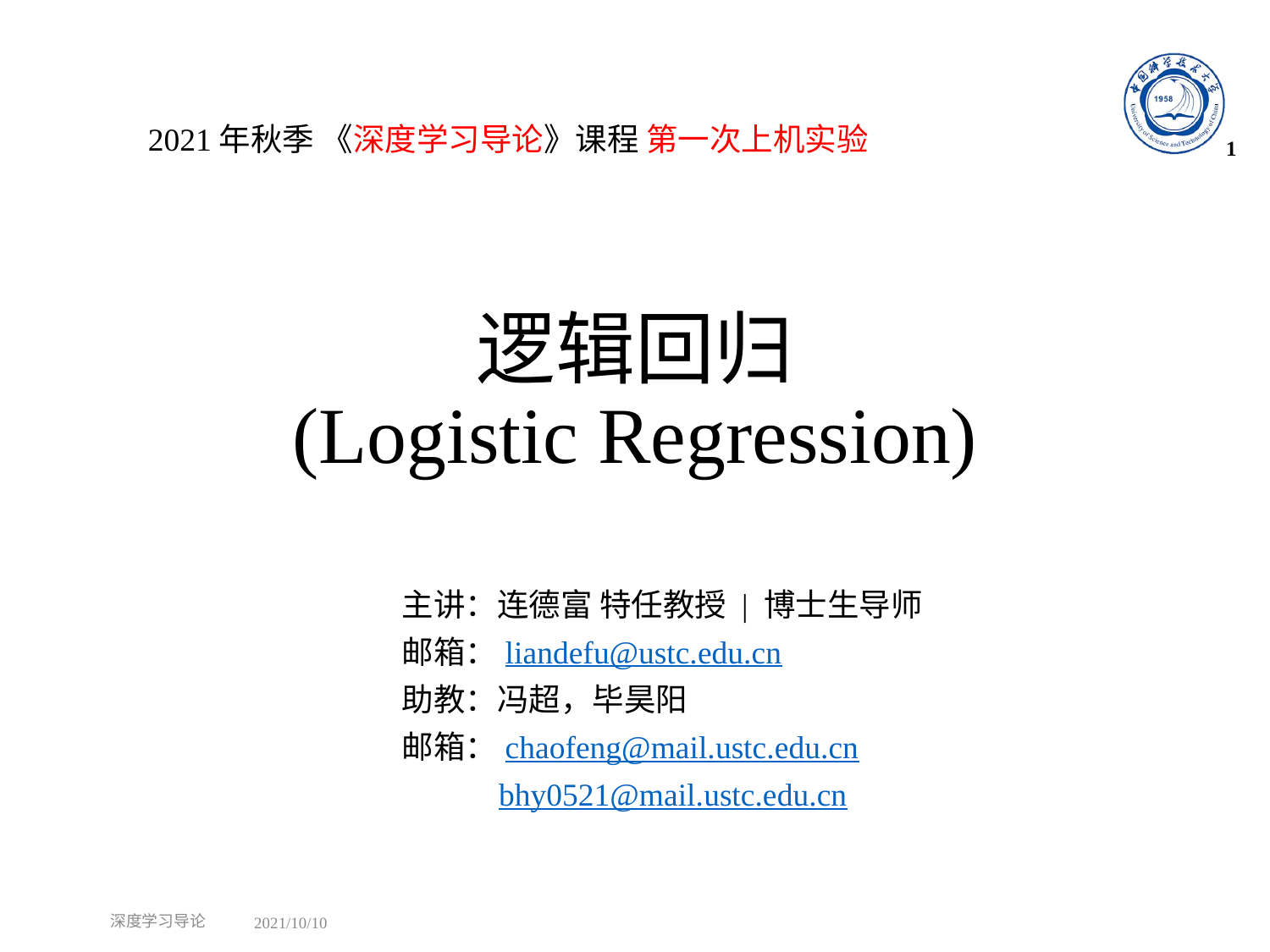

2021年秋季 《深度学习导论》课程 第一次上机实验
1
# 逻辑回归 (Logistic Regression)
主讲：连德富 特任教授 | 博士生导师
邮箱：liandefu@ustc.edu.cn
助教：冯超，毕昊阳
邮箱：chaofeng@mail.ustc.edu.cn
            bhy0521@mail.ustc.edu.cn

深度学习导论
2021/10/10